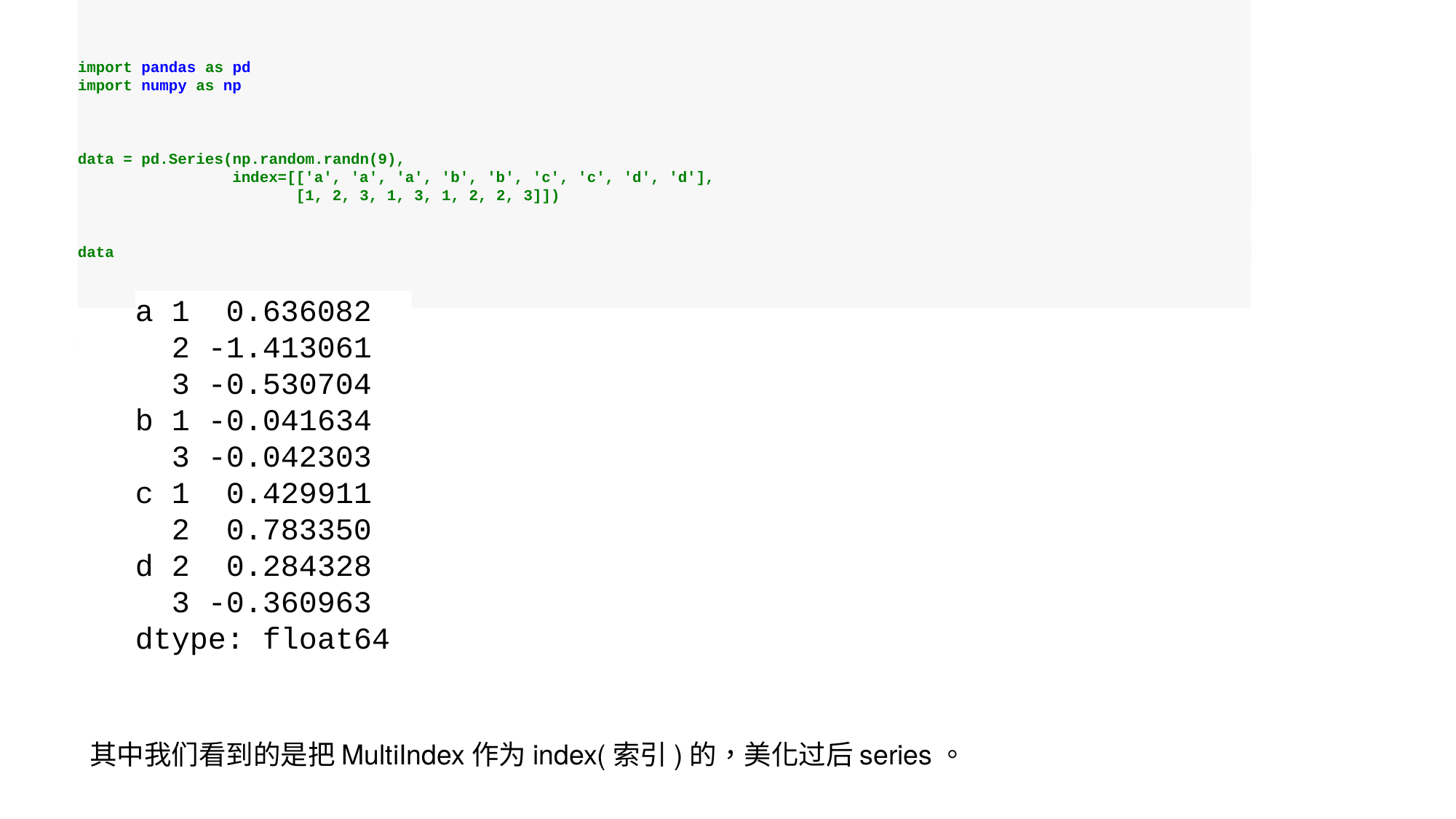

import pandas as pd
import numpy as np
data = pd.Series(np.random.randn(9),
                 index=[['a', 'a', 'a', 'b', 'b', 'c', 'c', 'd', 'd'],
                        [1, 2, 3, 1, 3, 1, 2, 2, 3]])
data
a 1  0.636082
  2 -1.413061
  3 -0.530704
b 1 -0.041634
  3 -0.042303
c 1  0.429911
  2  0.783350
d 2  0.284328
  3 -0.360963
dtype: float64

其中我们看到的是把MultiIndex作为index(索引)的，美化过后series。